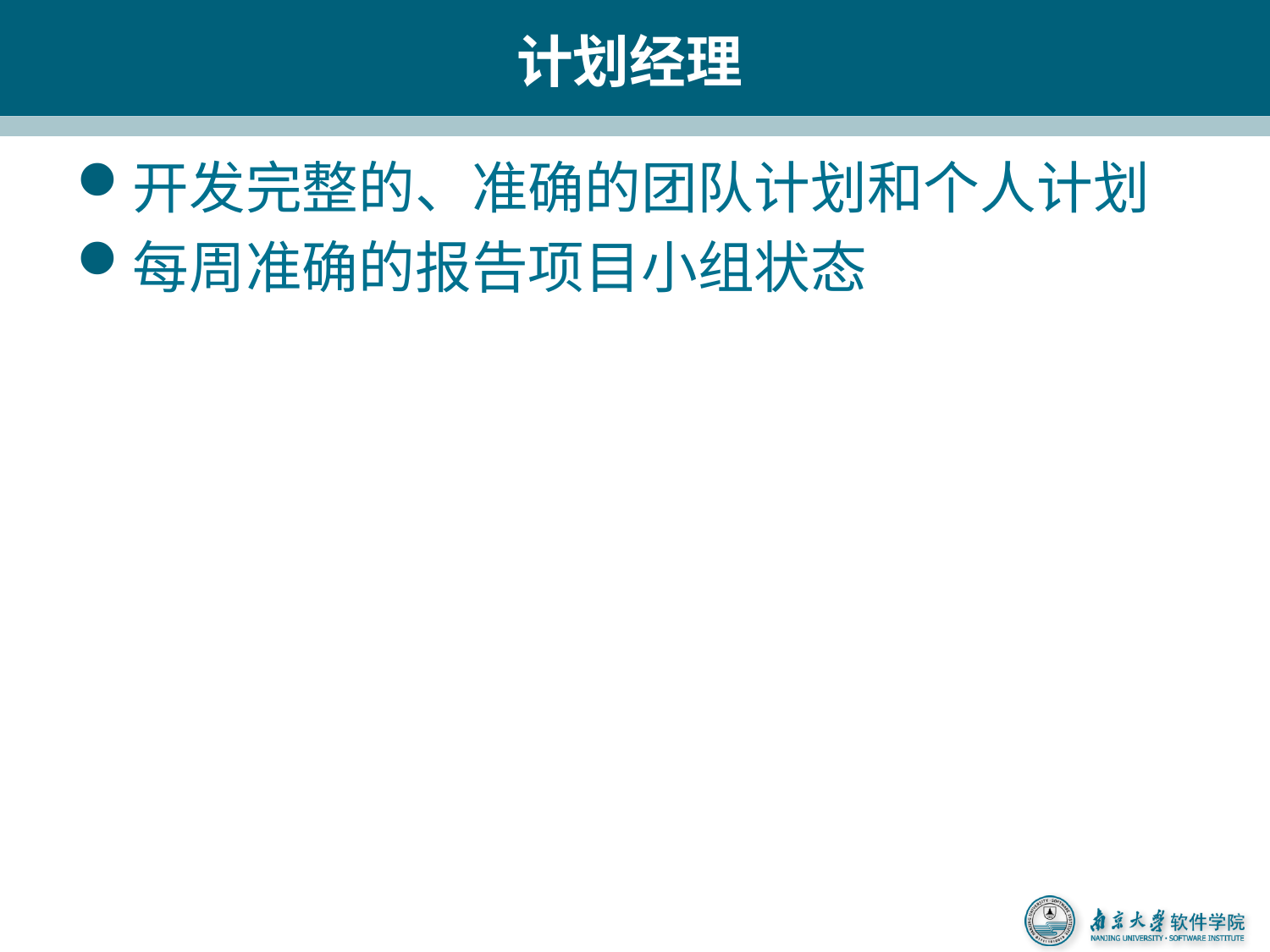

# 计划经理
开发完整的、准确的团队计划和个人计划
每周准确的报告项目小组状态